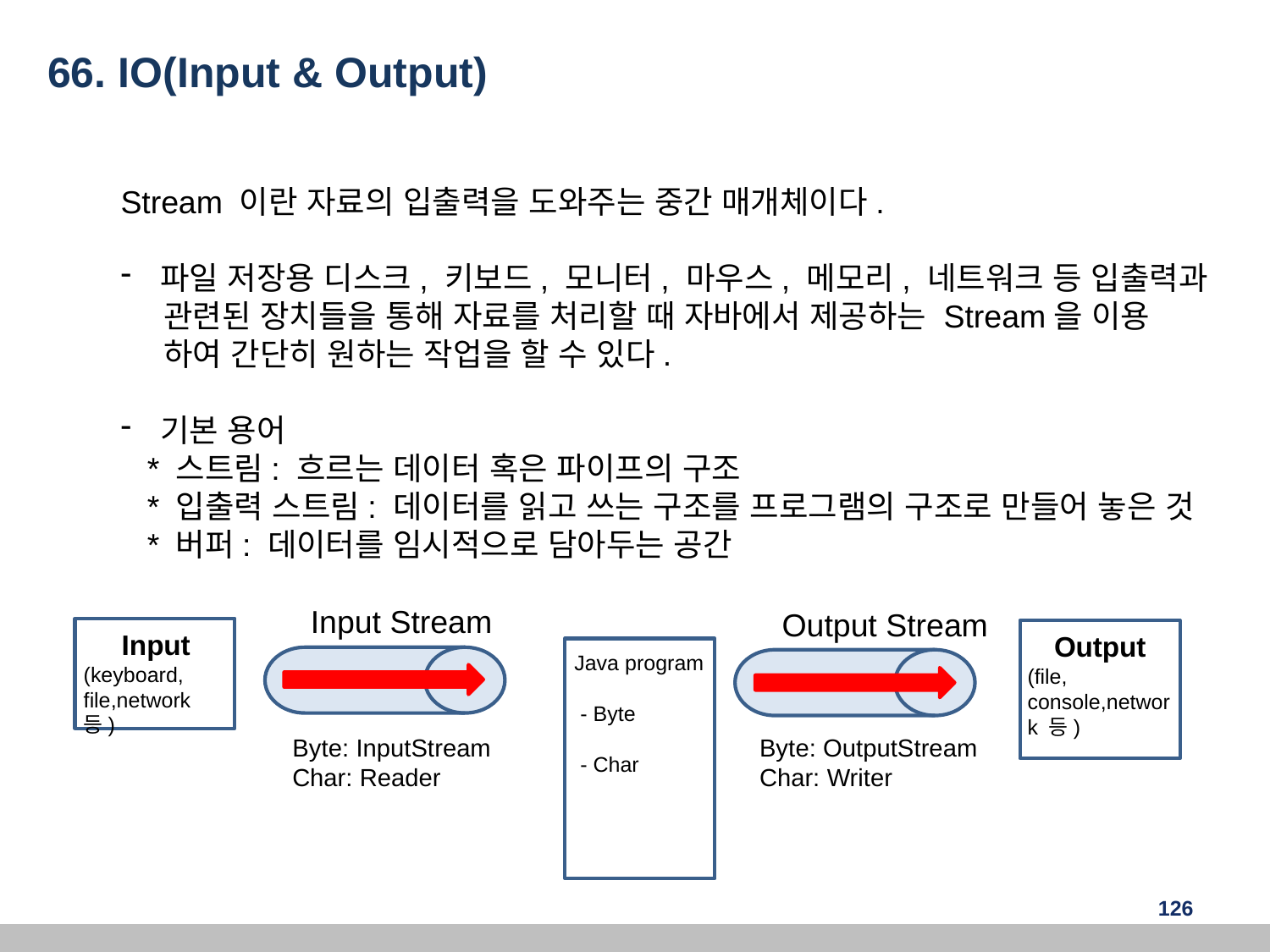

66. IO(Input & Output)
Stream 이란 자료의 입출력을 도와주는 중간 매개체이다.

파일 저장용 디스크, 키보드, 모니터, 마우스, 메모리, 네트워크 등 입출력과
    관련된 장치들을 통해 자료를 처리할 때 자바에서 제공하는 Stream을 이용
    하여 간단히 원하는 작업을 할 수 있다.

기본 용어
   * 스트림: 흐르는 데이터 혹은 파이프의 구조
   * 입출력 스트림: 데이터를 읽고 쓰는 구조를 프로그램의 구조로 만들어 놓은 것
   * 버퍼: 데이터를 임시적으로 담아두는 공간
Input Stream
Output Stream

Input
(keyboard, file,network 등)
Output
(file, console,network 등)

Java program

 - Byte

 - Char

Byte: InputStream
Char: Reader
Byte: OutputStream
Char: Writer
126